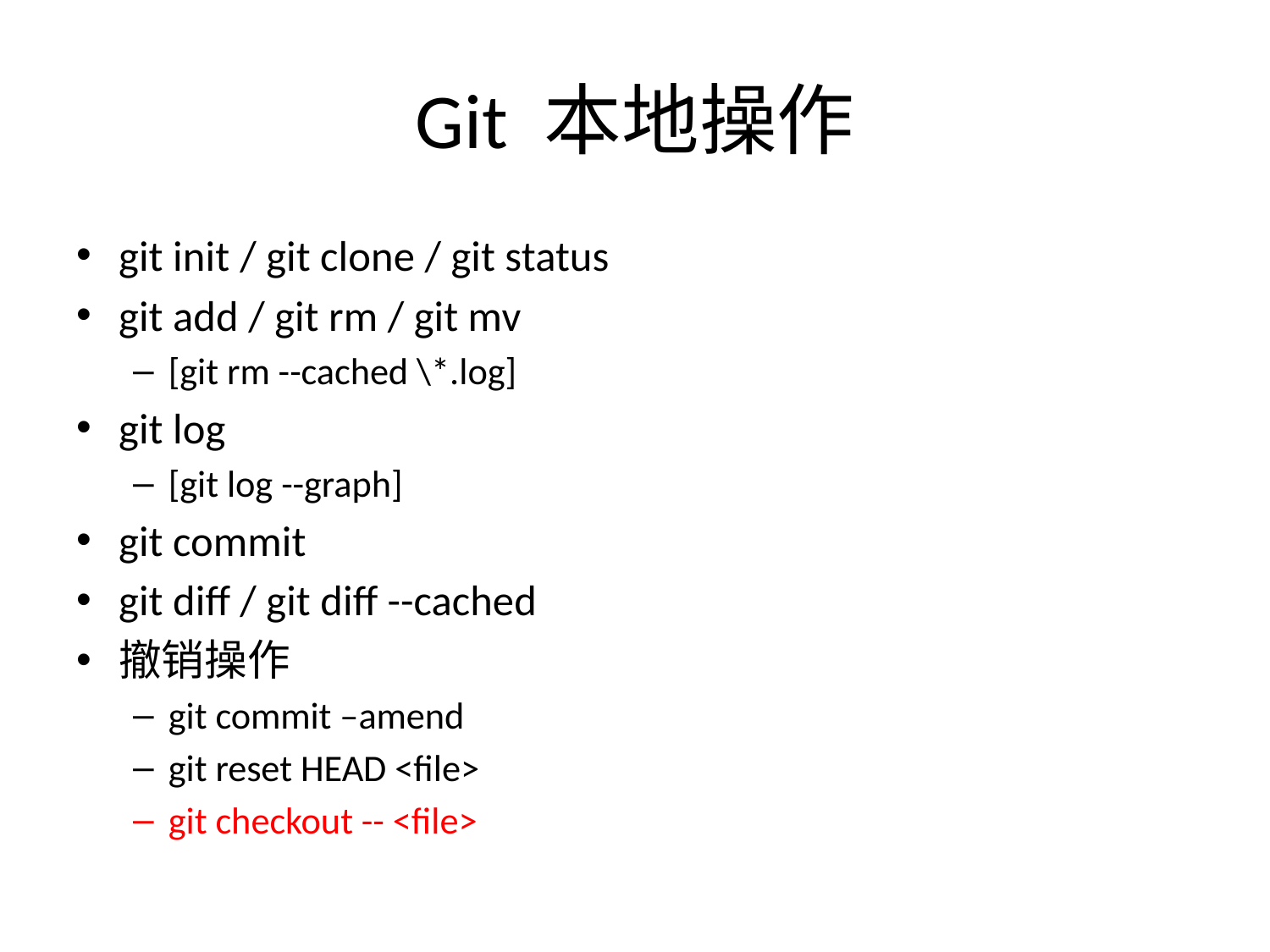

# Git 本地操作
git init / git clone / git status
git add / git rm / git mv
[git rm --cached \*.log]
git log
[git log --graph]
git commit
git diff / git diff --cached
撤销操作
git commit –amend
git reset HEAD <file>
git checkout -- <file>